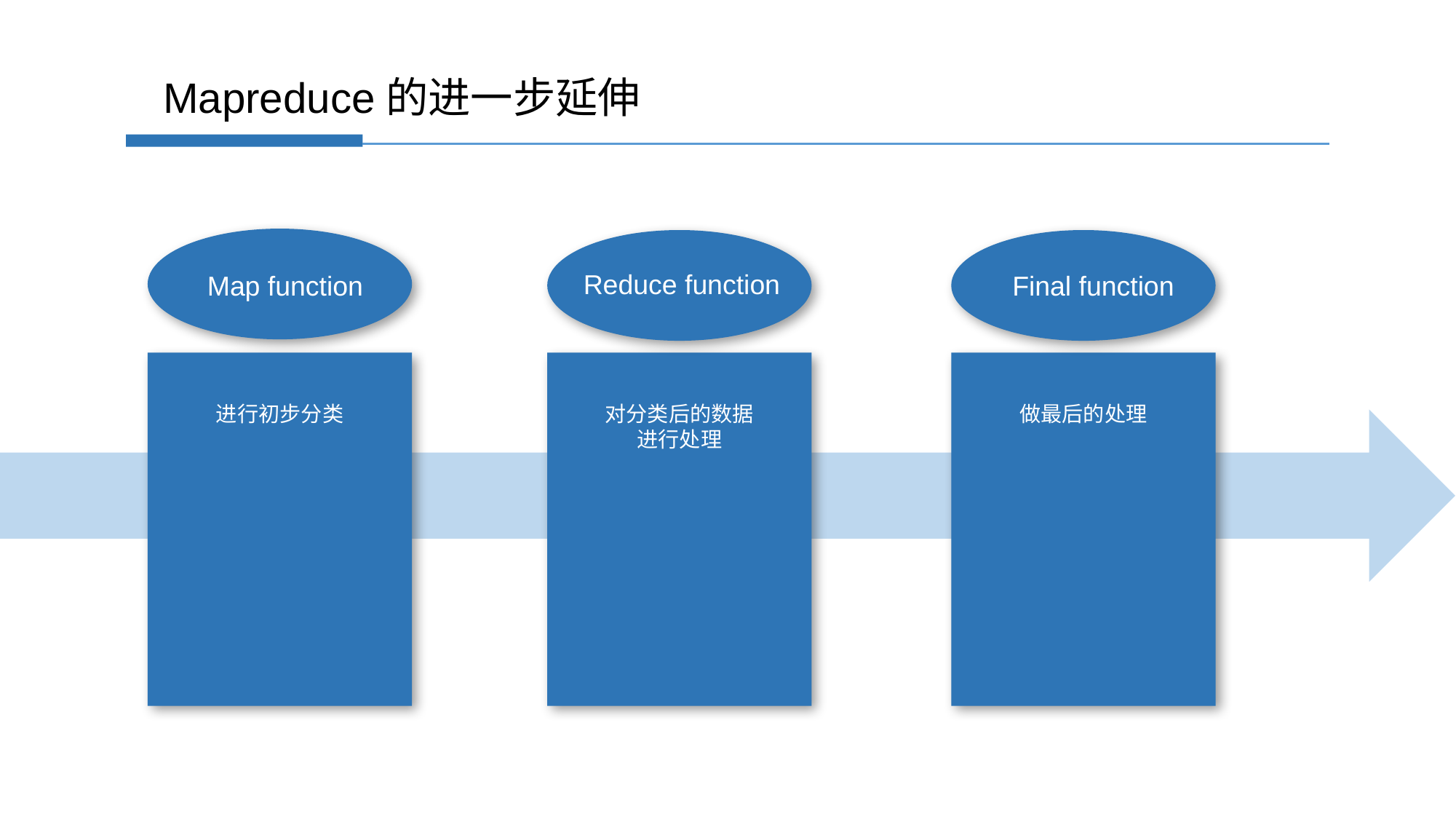

Mapreduce的进一步延伸

Map function

进行初步分类

Reduce function

对分类后的数据进行处理

Final function

做最后的处理